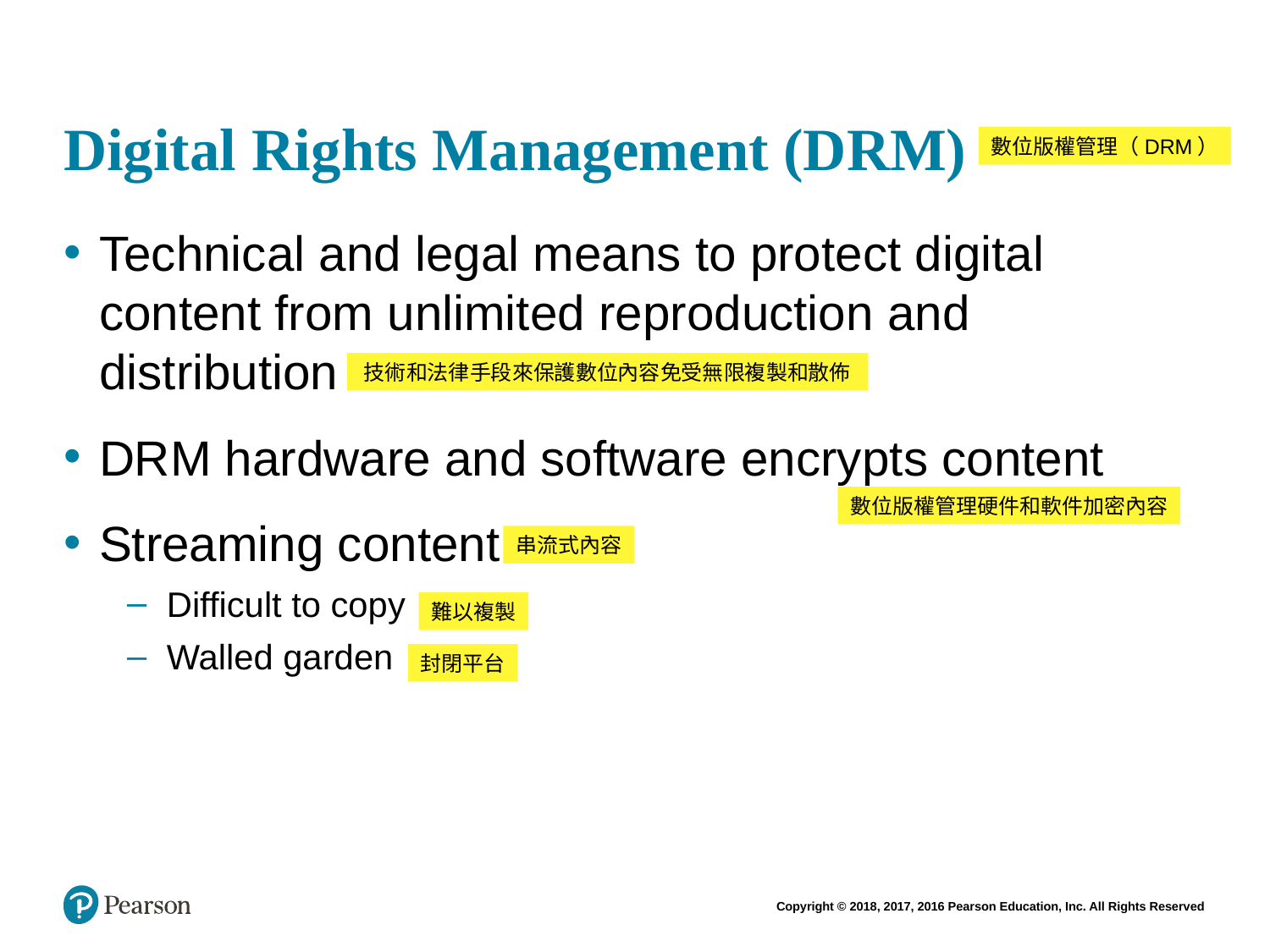

# Digital Rights Management (DRM)
數位版權管理（DRM）
Technical and legal means to protect digital content from unlimited reproduction and distribution
DRM hardware and software encrypts content
Streaming content
Difficult to copy
Walled garden
技術和法律手段來保護數位內容免受無限複製和散佈
數位版權管理硬件和軟件加密內容
串流式內容
難以複製
封閉平台